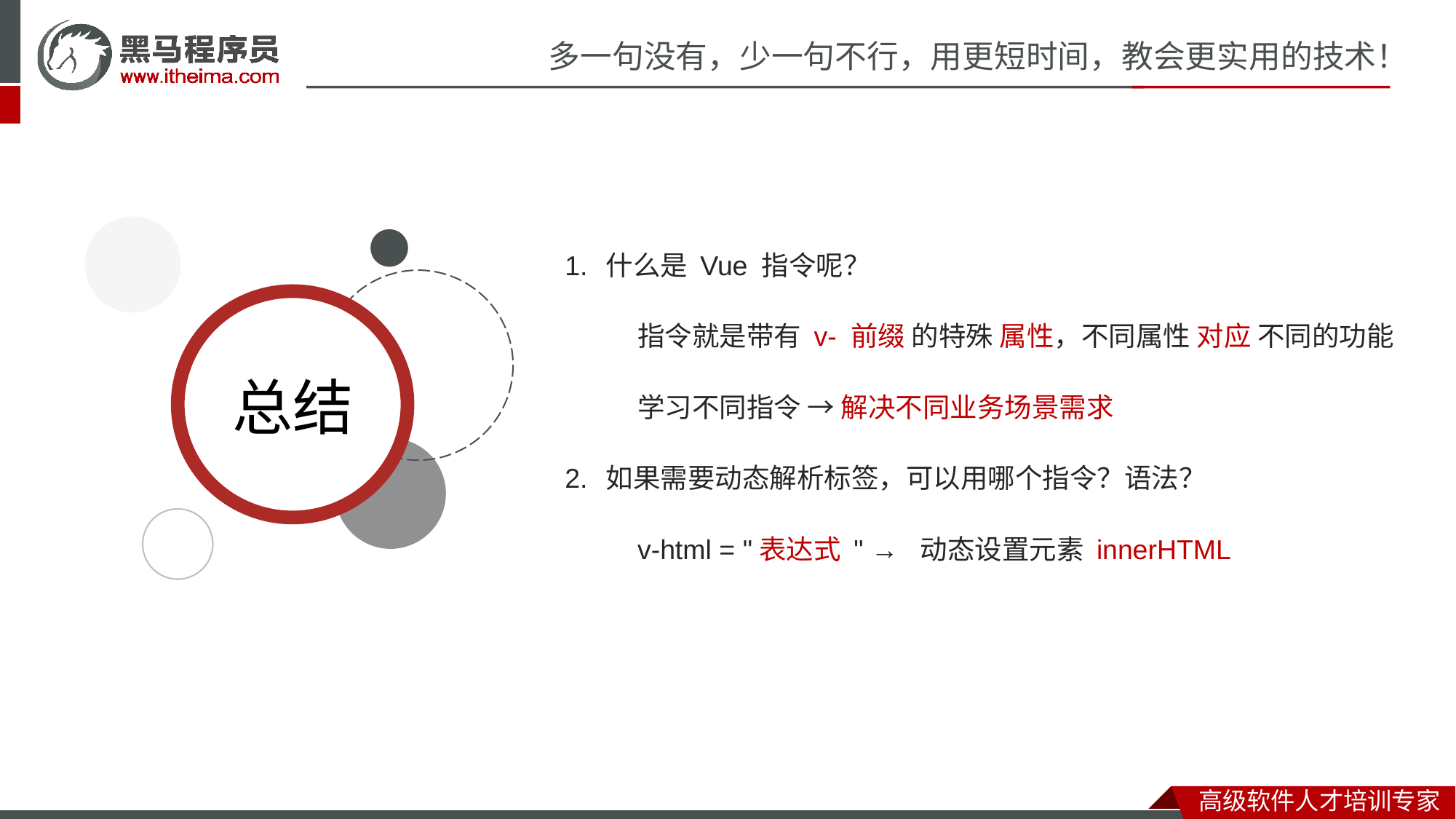

什么是 Vue 指令呢？
指令就是带有 v- 前缀 的特殊 属性，不同属性 对应 不同的功能
学习不同指令 → 解决不同业务场景需求
如果需要动态解析标签，可以用哪个指令？语法？
v-html = "表达式 " →  动态设置元素 innerHTML